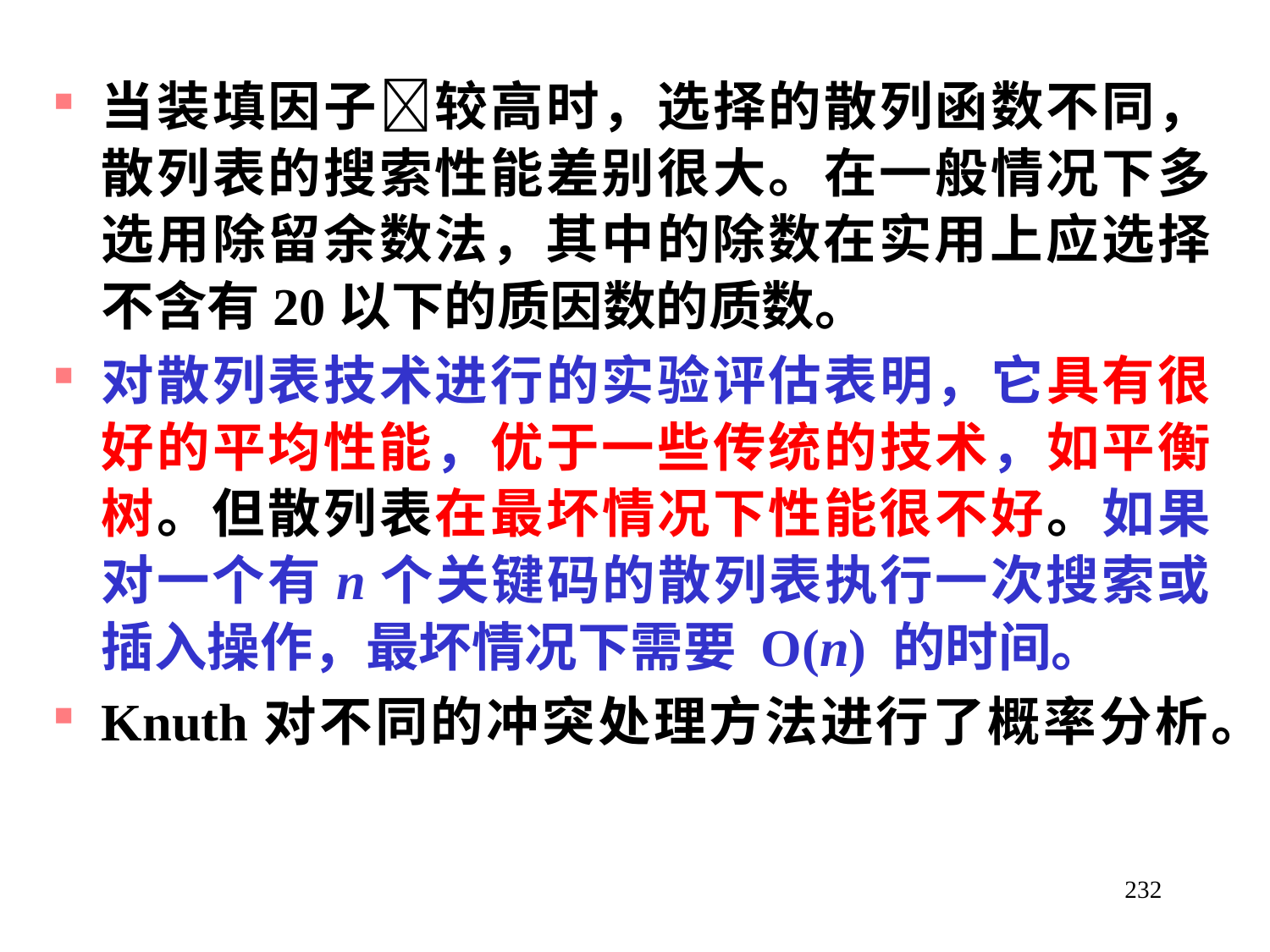

当装填因子α较高时，选择的散列函数不同，散列表的搜索性能差别很大。在一般情况下多选用除留余数法，其中的除数在实用上应选择不含有20以下的质因数的质数。
对散列表技术进行的实验评估表明，它具有很好的平均性能，优于一些传统的技术，如平衡树。但散列表在最坏情况下性能很不好。如果对一个有n个关键码的散列表执行一次搜索或插入操作，最坏情况下需要 O(n) 的时间。
Knuth对不同的冲突处理方法进行了概率分析。
232